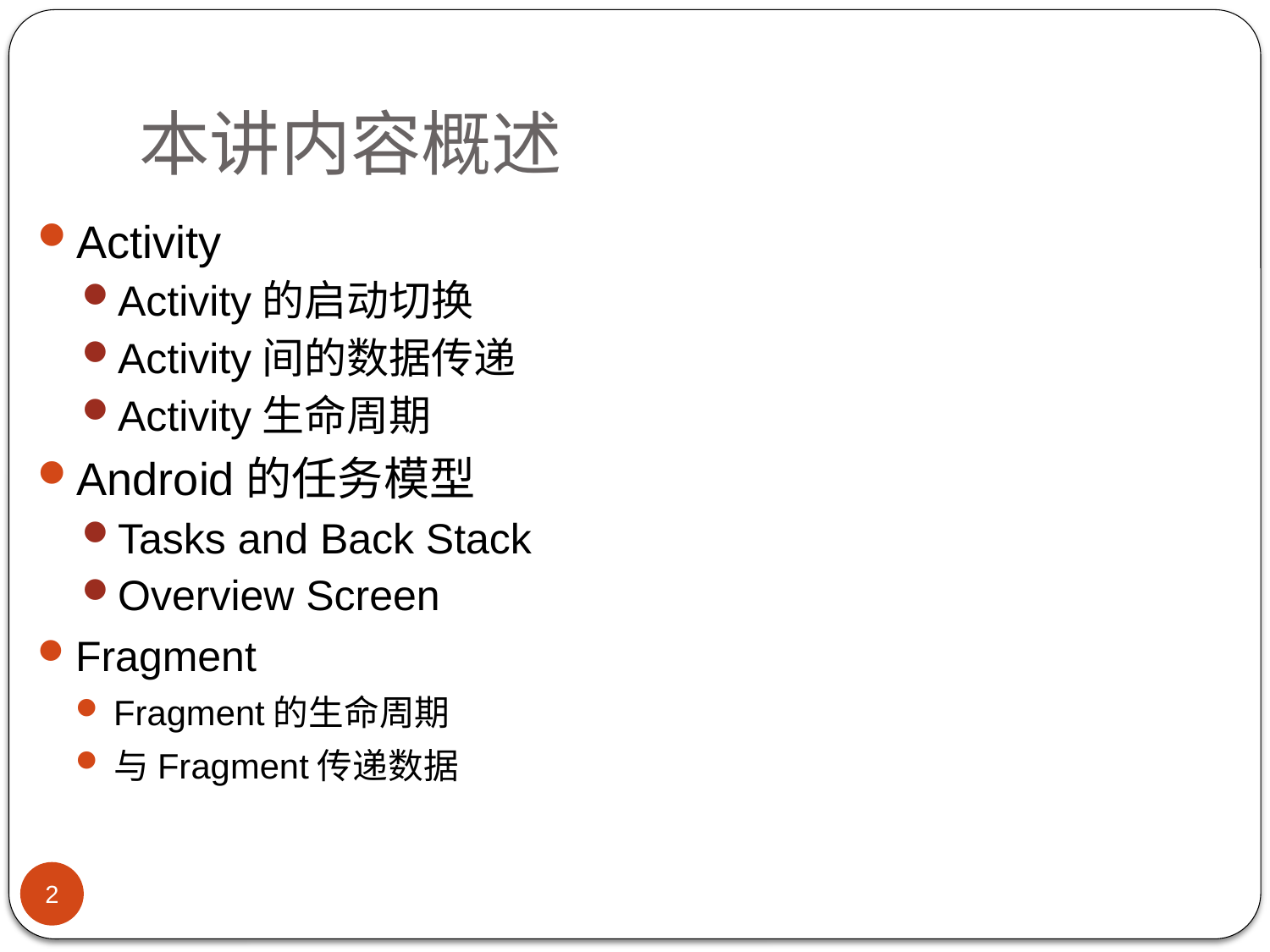

# 本讲内容概述
Activity
Activity的启动切换
Activity间的数据传递
Activity生命周期
Android的任务模型
Tasks and Back Stack
Overview Screen
Fragment
Fragment的生命周期
与Fragment传递数据

2